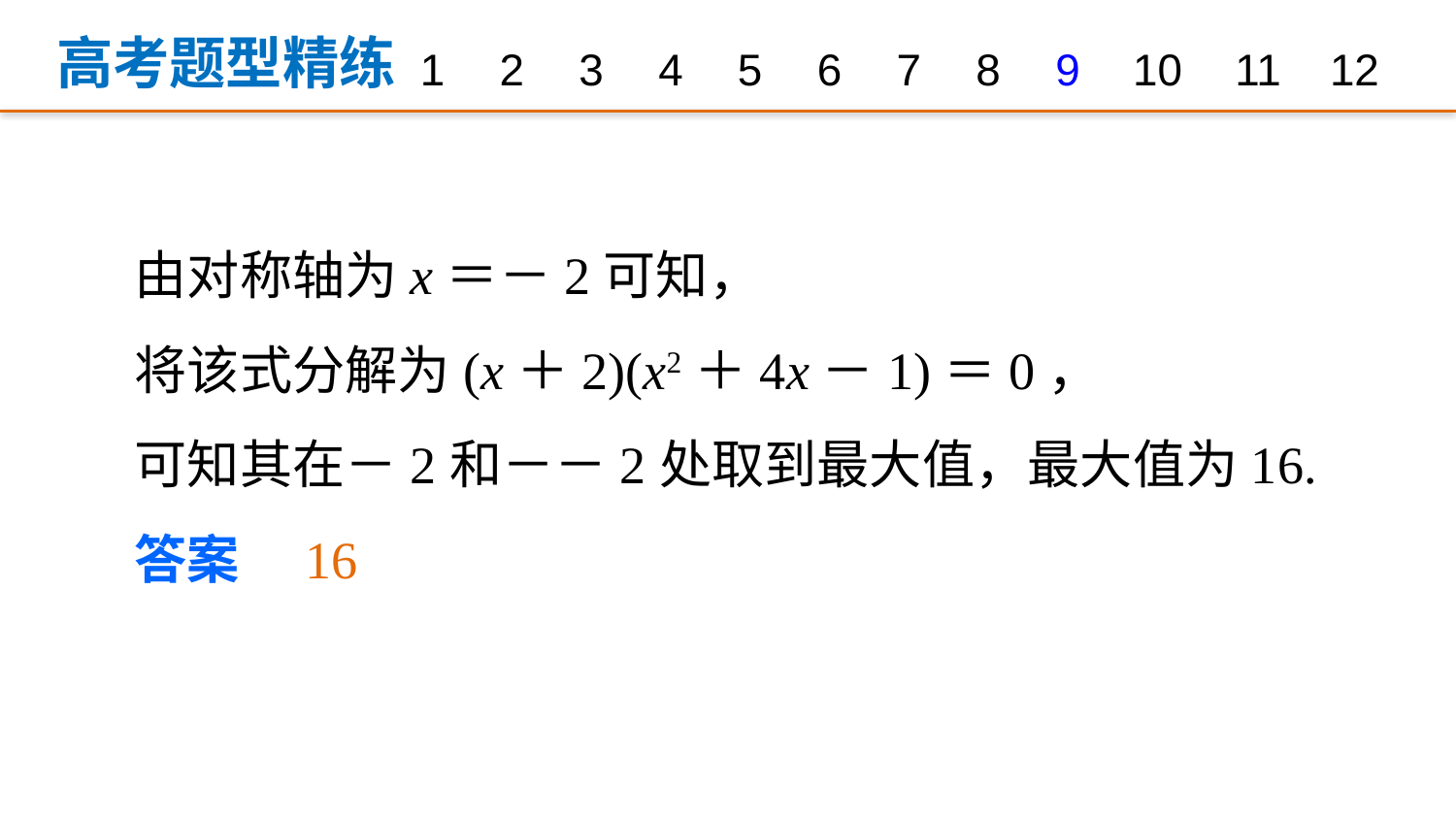

高考题型精练
1
2
3
4
5
6
7
8
9
12
10
11
由对称轴为x＝－2可知，
将该式分解为(x＋2)(x2＋4x－1)＝0，
可知其在－2和－－2处取到最大值，最大值为16.
答案　16